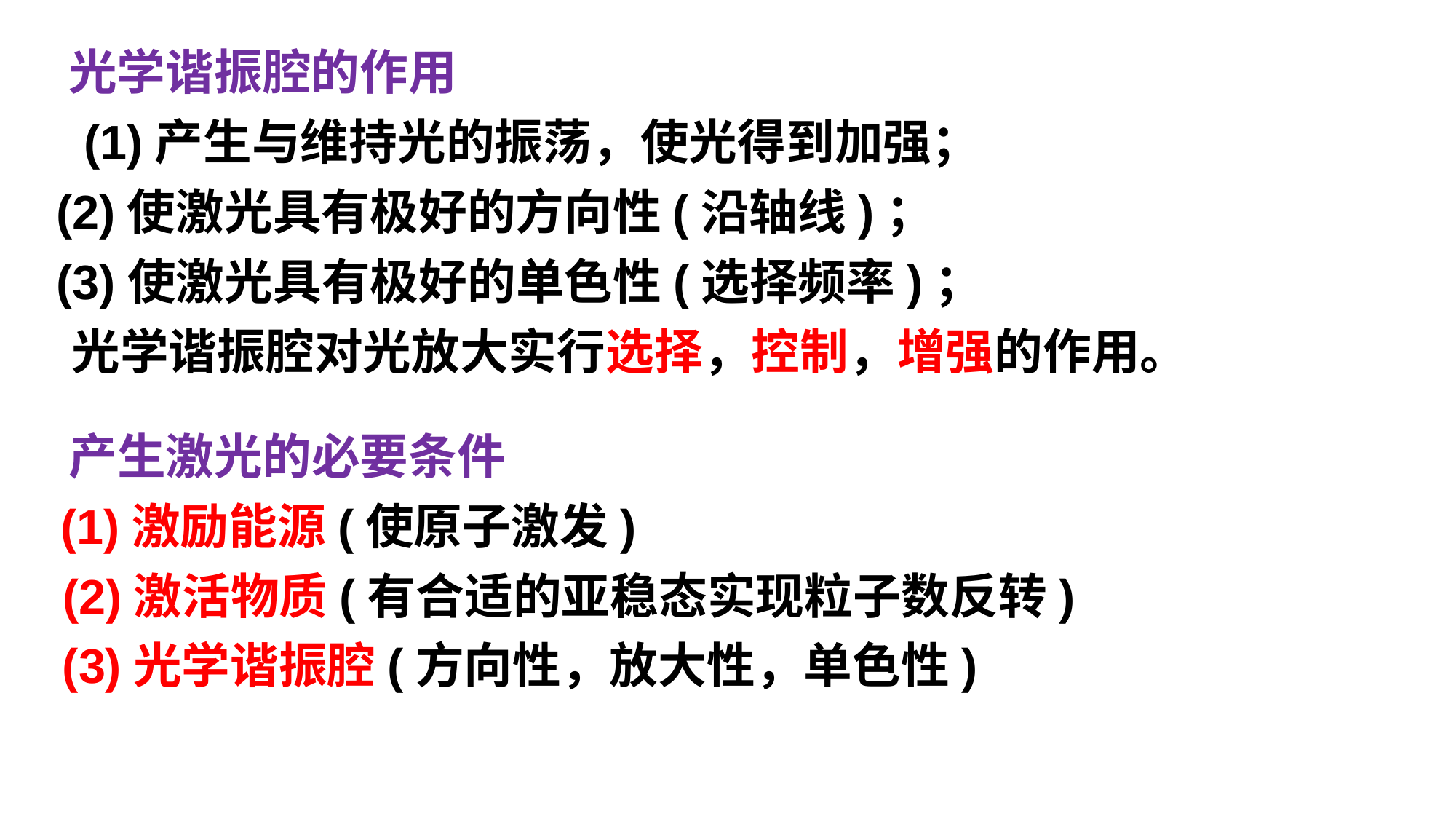

光学谐振腔的作用
(1)产生与维持光的振荡，使光得到加强；
(2)使激光具有极好的方向性(沿轴线)；
(3)使激光具有极好的单色性(选择频率)；
光学谐振腔对光放大实行选择，控制，增强的作用。
产生激光的必要条件
(1)激励能源(使原子激发)
(2)激活物质(有合适的亚稳态实现粒子数反转)
(3)光学谐振腔(方向性，放大性，单色性)